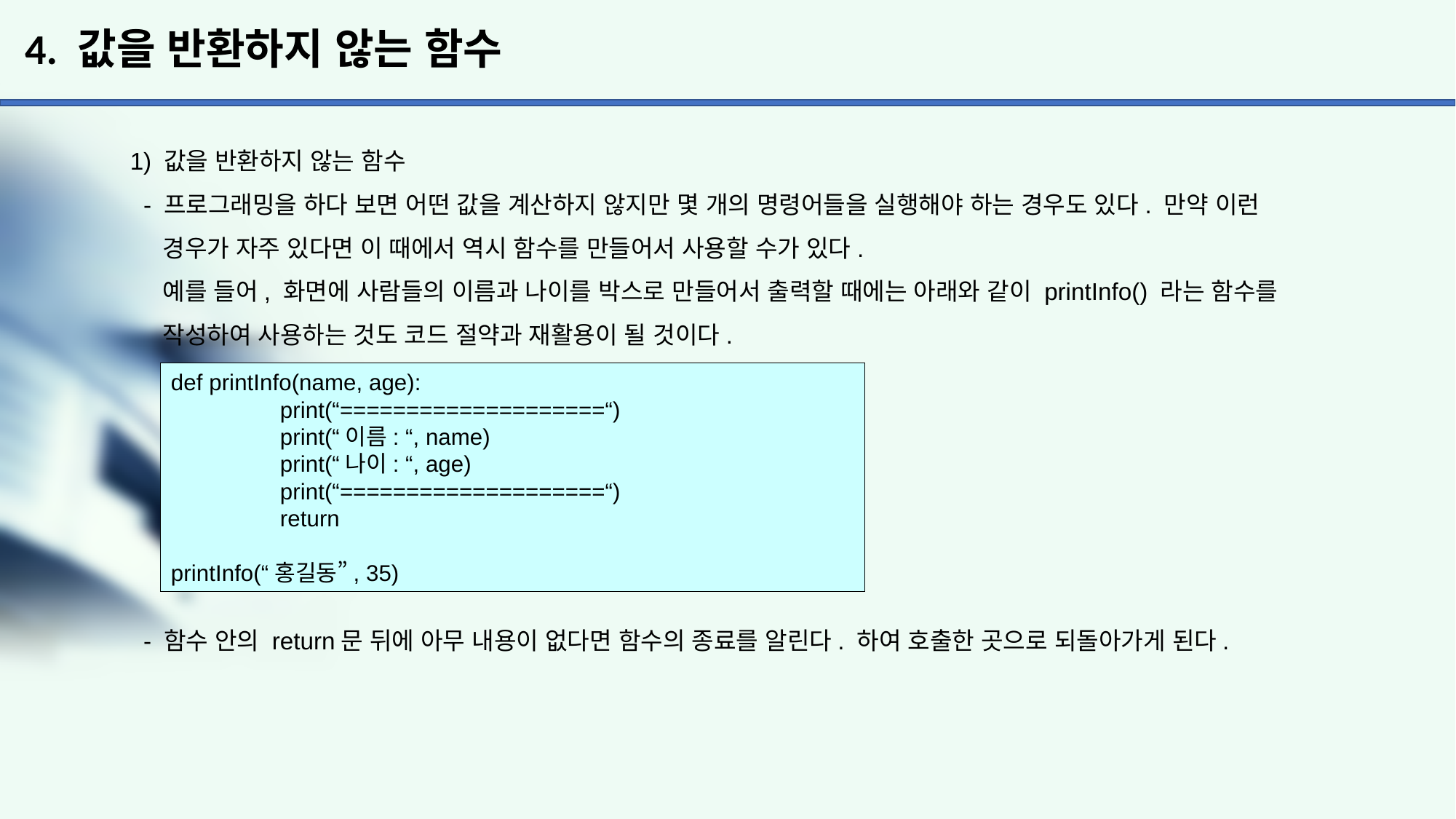

# 4. 값을 반환하지 않는 함수
1) 값을 반환하지 않는 함수
  - 프로그래밍을 하다 보면 어떤 값을 계산하지 않지만 몇 개의 명령어들을 실행해야 하는 경우도 있다. 만약 이런
    경우가 자주 있다면 이 때에서 역시 함수를 만들어서 사용할 수가 있다.
    예를 들어, 화면에 사람들의 이름과 나이를 박스로 만들어서 출력할 때에는 아래와 같이 printInfo() 라는 함수를
    작성하여 사용하는 것도 코드 절약과 재활용이 될 것이다.

  - 함수 안의 return문 뒤에 아무 내용이 없다면 함수의 종료를 알린다. 하여 호출한 곳으로 되돌아가게 된다.

def printInfo(name, age):
	print(“====================“)
	print(“이름: “, name)
	print(“나이: “, age)
	print(“====================“)
	return

printInfo(“홍길동”, 35)